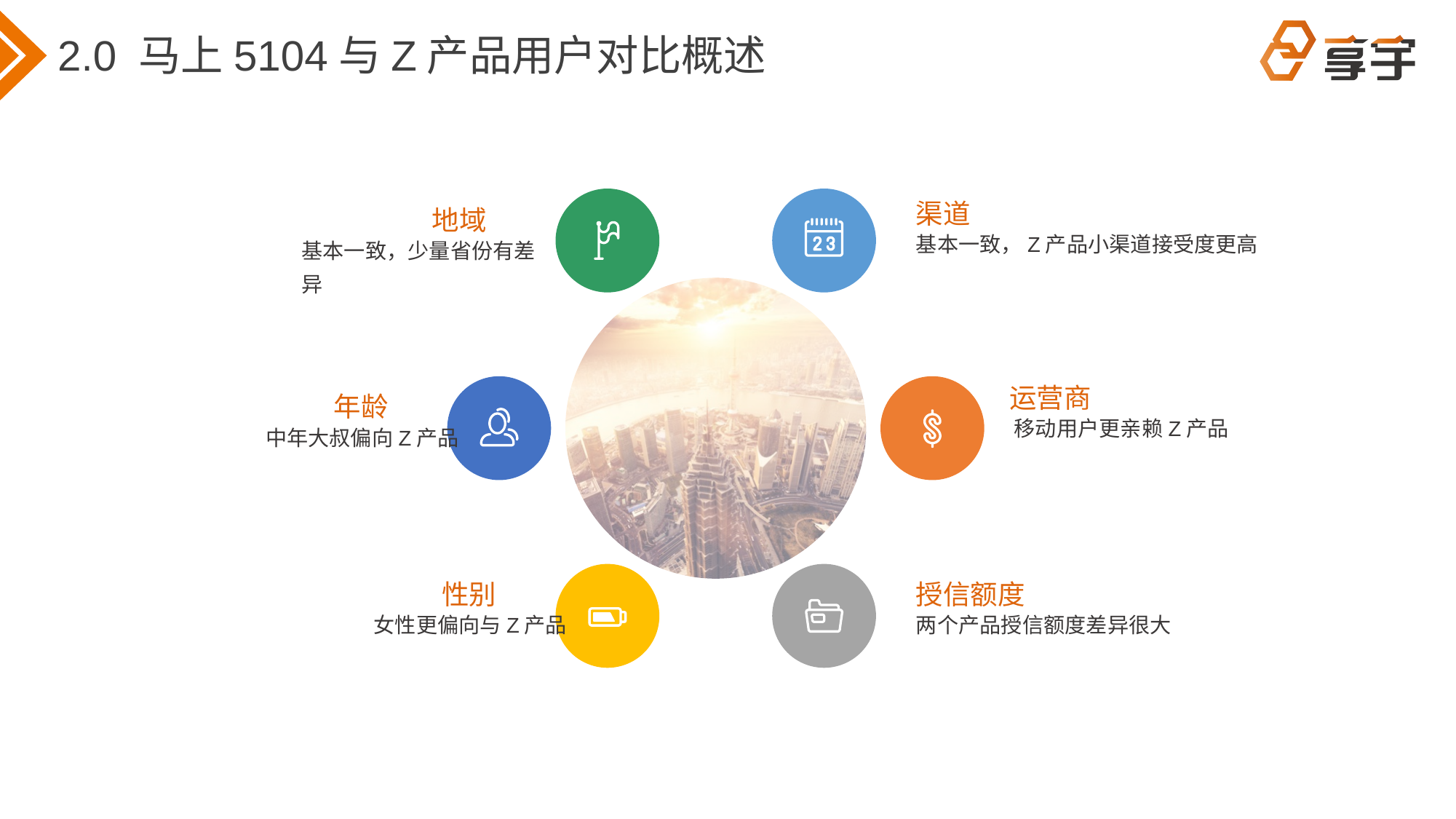

# 2.0 马上5104与Z产品用户对比概述

渠道
地域
基本一致，Z产品小渠道接受度更高
基本一致，少量省份有差异

运营商

年龄
移动用户更亲赖Z产品
中年大叔偏向Z产品

性别
授信额度
女性更偏向与Z产品
两个产品授信额度差异很大